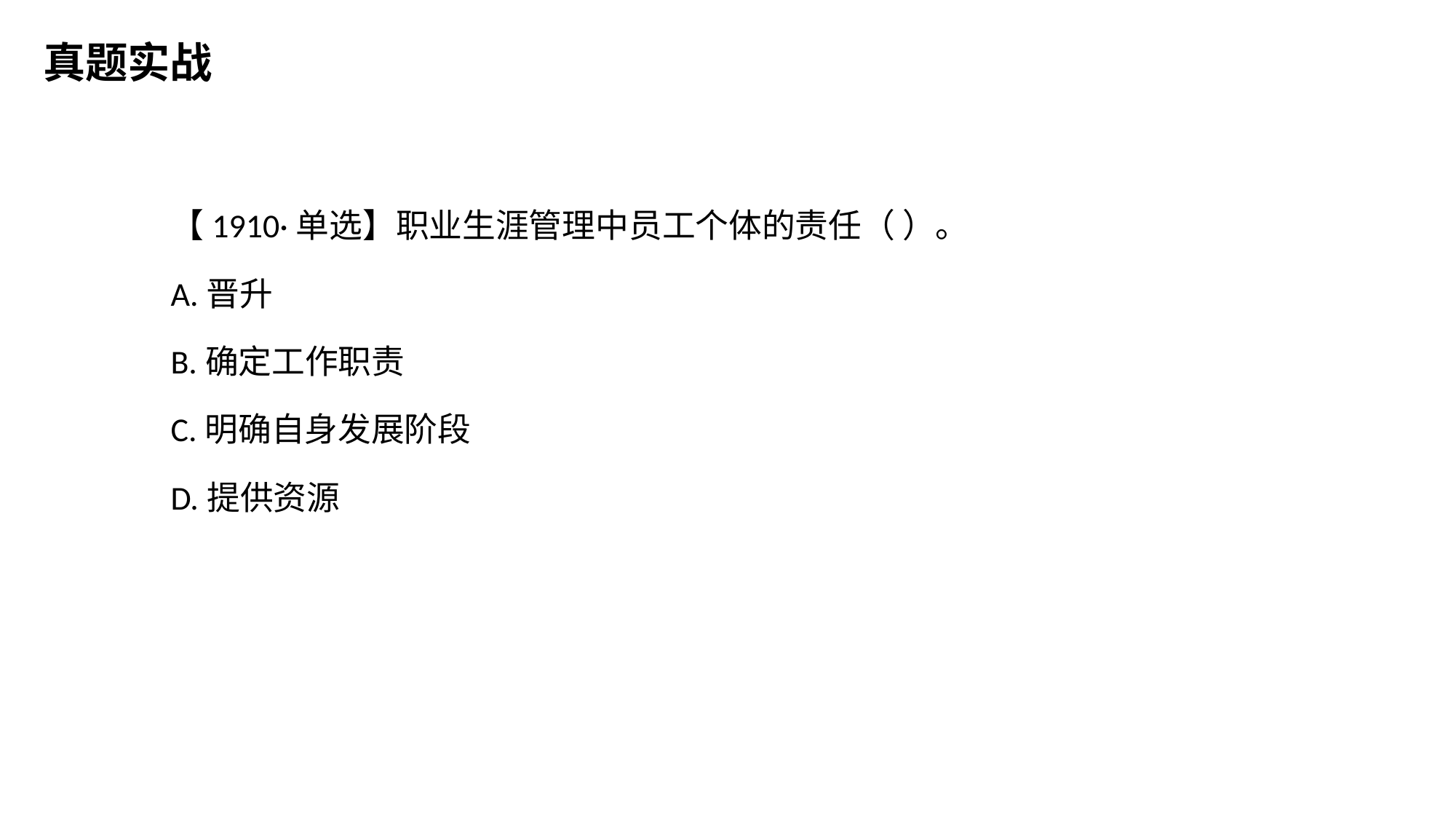

真题实战
【1910·单选】职业生涯管理中员工个体的责任（ ）。
A.晋升
B.确定工作职责
C.明确自身发展阶段
D.提供资源